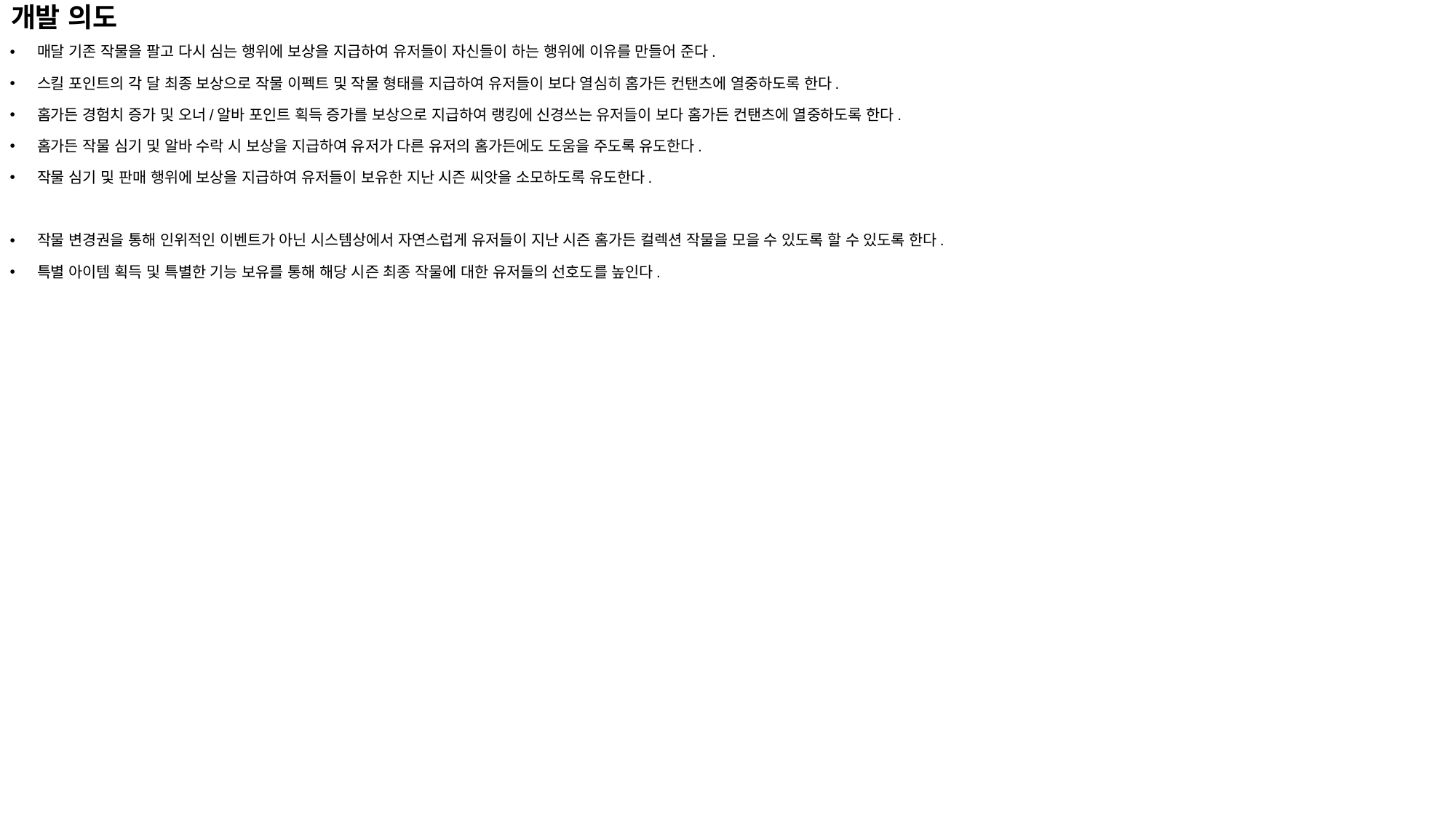

# 개발 의도
매달 기존 작물을 팔고 다시 심는 행위에 보상을 지급하여 유저들이 자신들이 하는 행위에 이유를 만들어 준다.
스킬 포인트의 각 달 최종 보상으로 작물 이펙트 및 작물 형태를 지급하여 유저들이 보다 열심히 홈가든 컨탠츠에 열중하도록 한다.
홈가든 경험치 증가 및 오너/알바 포인트 획득 증가를 보상으로 지급하여 랭킹에 신경쓰는 유저들이 보다 홈가든 컨탠츠에 열중하도록 한다.
홈가든 작물 심기 및 알바 수락 시 보상을 지급하여 유저가 다른 유저의 홈가든에도 도움을 주도록 유도한다.
작물 심기 및 판매 행위에 보상을 지급하여 유저들이 보유한 지난 시즌 씨앗을 소모하도록 유도한다.

작물 변경권을 통해 인위적인 이벤트가 아닌 시스템상에서 자연스럽게 유저들이 지난 시즌 홈가든 컬렉션 작물을 모을 수 있도록 할 수 있도록 한다.
특별 아이템 획득 및 특별한 기능 보유를 통해 해당 시즌 최종 작물에 대한 유저들의 선호도를 높인다.